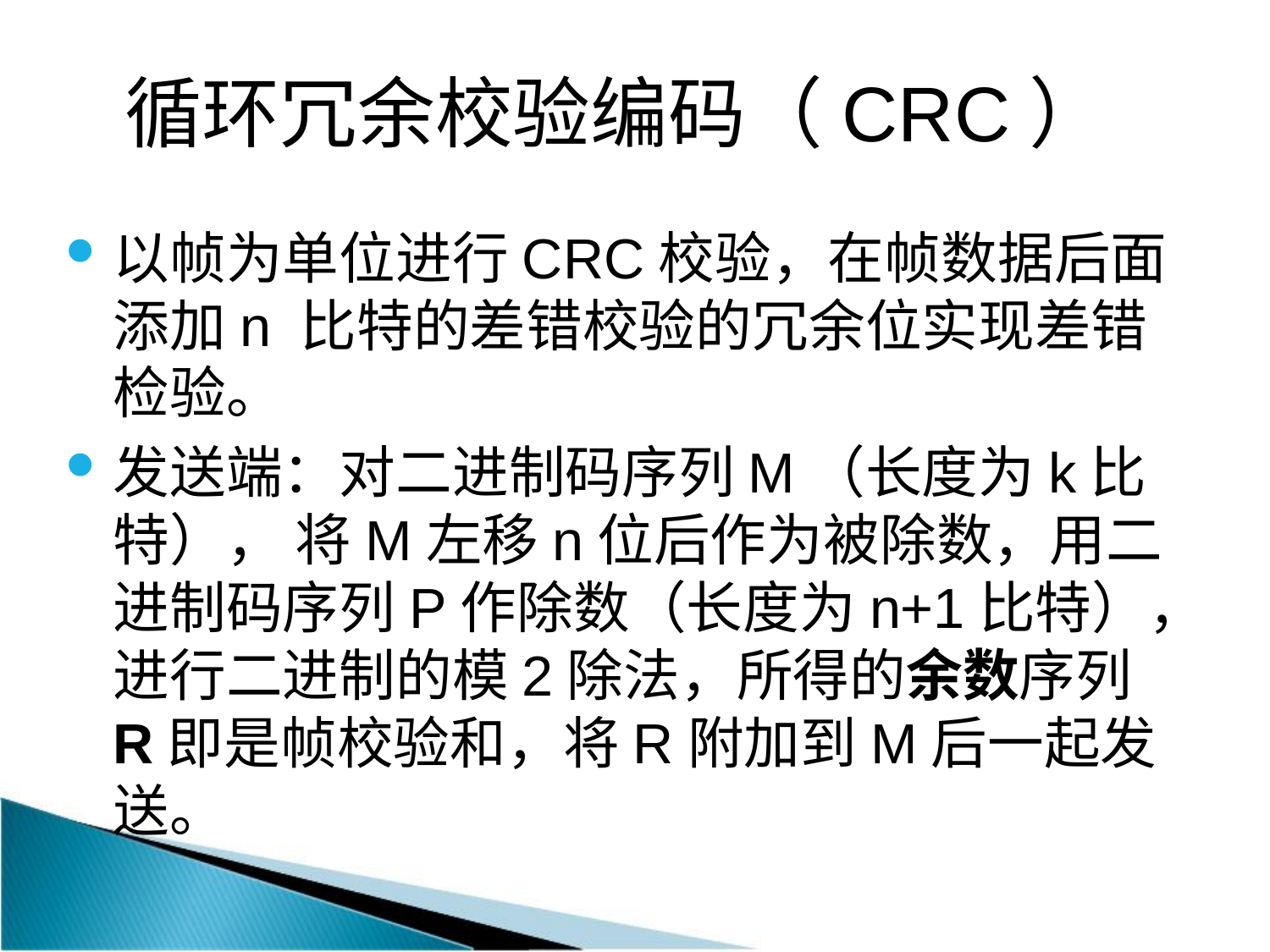

循环冗余校验编码（CRC）
以帧为单位进行CRC校验，在帧数据后面添加n 比特的差错校验的冗余位实现差错检验。
发送端：对二进制码序列M（长度为k比特）， 将M左移n位后作为被除数，用二进制码序列P作除数（长度为n+1比特），进行二进制的模2除法，所得的余数序列R即是帧校验和，将R附加到M后一起发送。